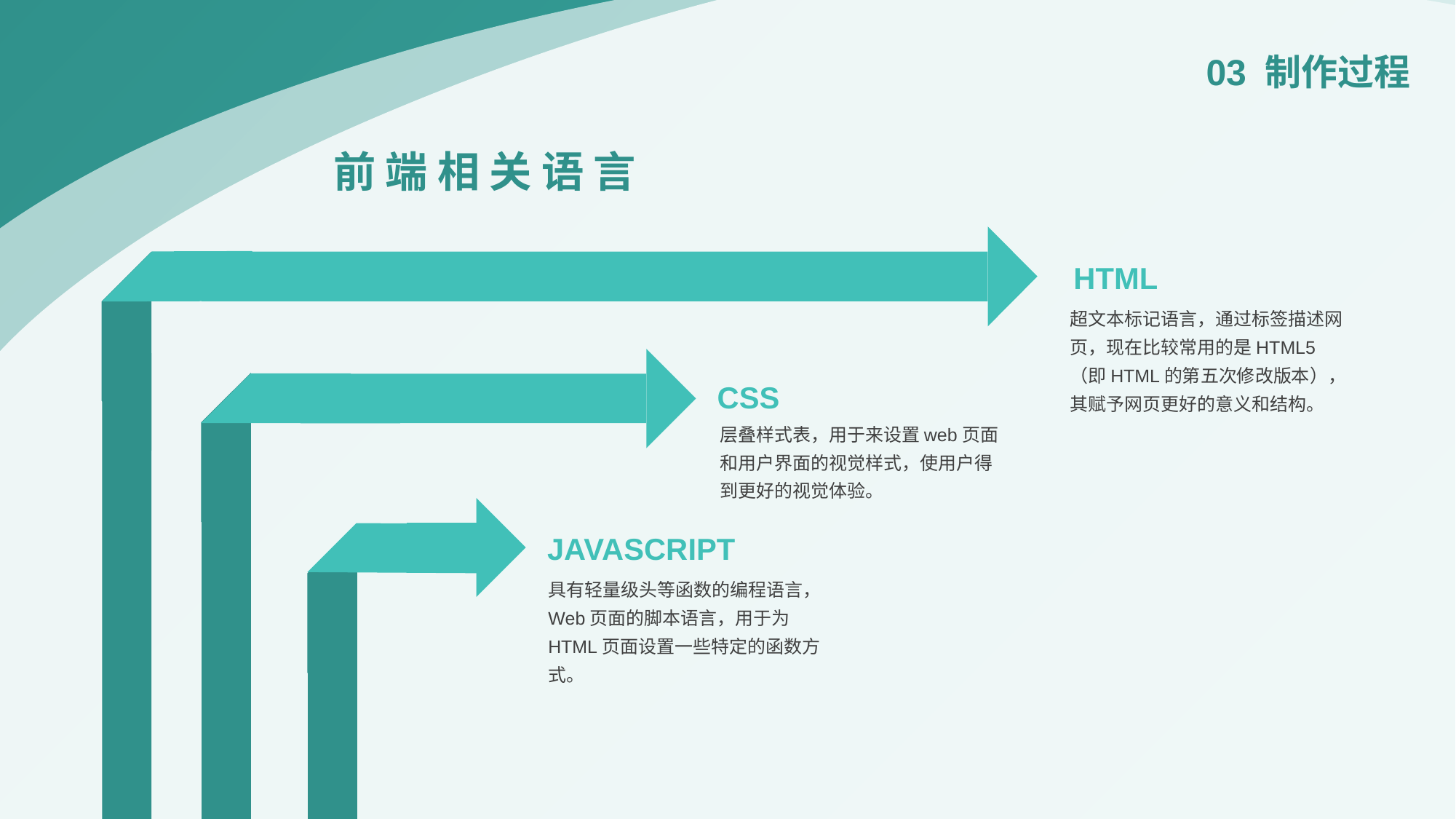

03 制作过程
前 端 相 关 语 言

HTML

超文本标记语言，通过标签描述网页，现在比较常用的是HTML5（即HTML的第五次修改版本），其赋予网页更好的意义和结构。

CSS

层叠样式表，用于来设置web页面和用户界面的视觉样式，使用户得到更好的视觉体验。

JAVASCRIPT

具有轻量级头等函数的编程语言，Web页面的脚本语言，用于为HTML页面设置一些特定的函数方式。